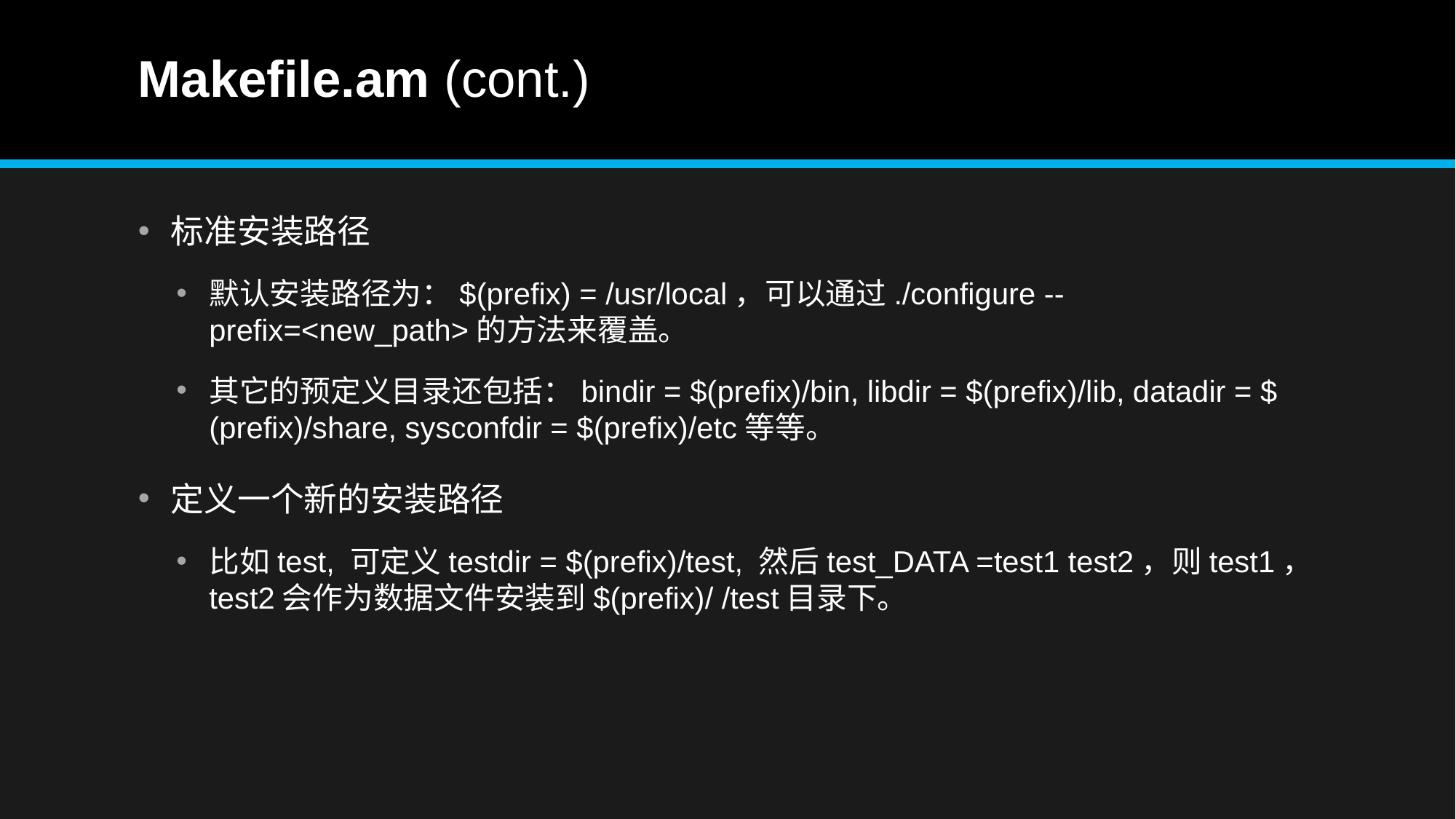

# Makefile.am (cont.)
标准安装路径
默认安装路径为：$(prefix) = /usr/local，可以通过./configure --prefix=<new_path>的方法来覆盖。
其它的预定义目录还包括：bindir = $(prefix)/bin, libdir = $(prefix)/lib, datadir = $(prefix)/share, sysconfdir = $(prefix)/etc等等。
定义一个新的安装路径
比如test, 可定义testdir = $(prefix)/test, 然后test_DATA =test1 test2，则test1，test2会作为数据文件安装到$(prefix)/ /test目录下。